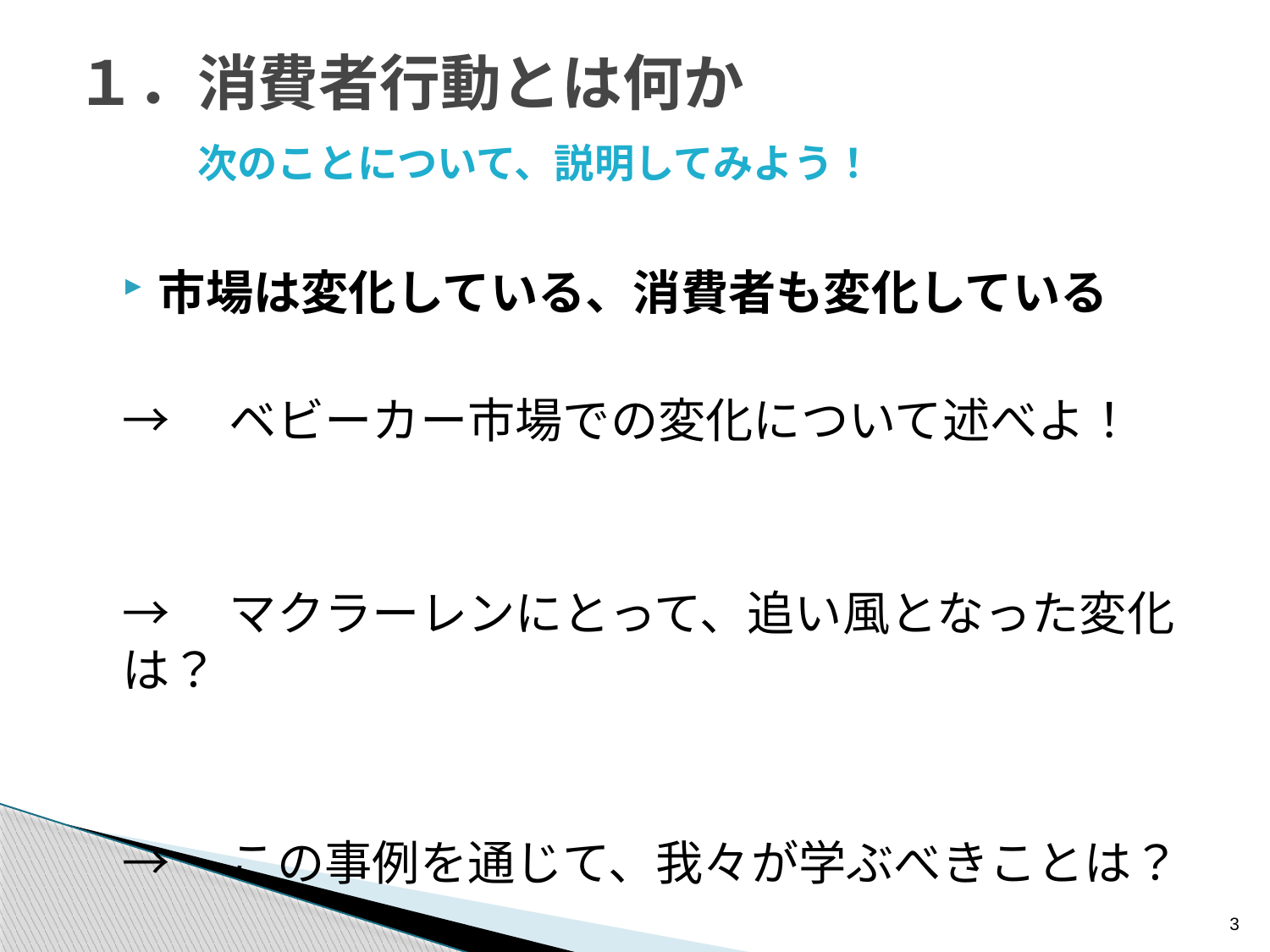

# １．消費者行動とは何か 　　次のことについて、説明してみよう！
市場は変化している、消費者も変化している

→　ベビーカー市場での変化について述べよ！

→　マクラーレンにとって、追い風となった変化は？

→　この事例を通じて、我々が学ぶべきことは？

3